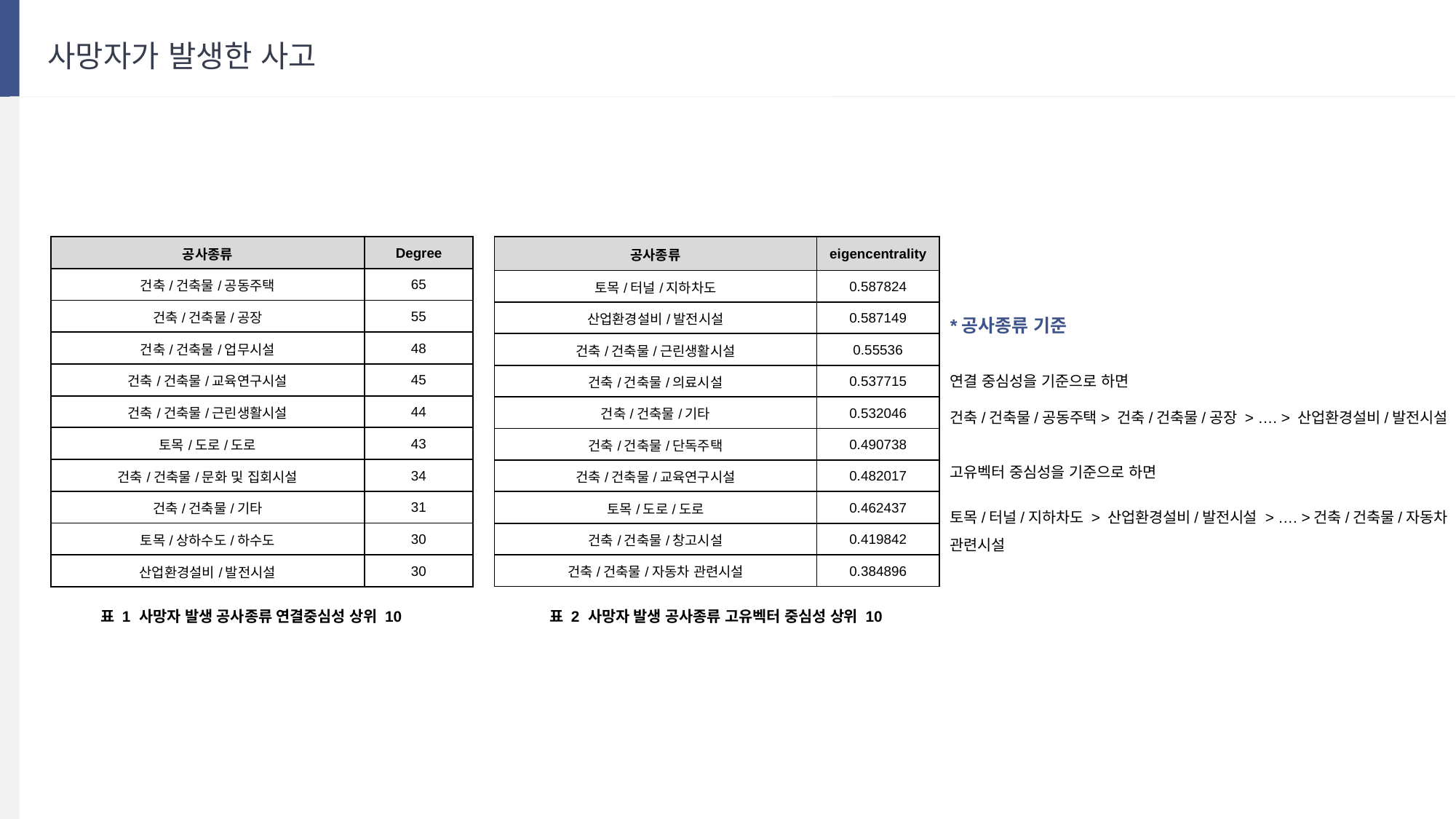

사망자가 발생한 사고
| 공사종류 | Degree |
| --- | --- |
| 건축/건축물/공동주택 | 65 |
| 건축/건축물/공장 | 55 |
| 건축/건축물/업무시설 | 48 |
| 건축/건축물/교육연구시설 | 45 |
| 건축/건축물/근린생활시설 | 44 |
| 토목/도로/도로 | 43 |
| 건축/건축물/문화 및 집회시설 | 34 |
| 건축/건축물/기타 | 31 |
| 토목/상하수도/하수도 | 30 |
| 산업환경설비/발전시설 | 30 |
| 공사종류 | eigencentrality |
| --- | --- |
| 토목/터널/지하차도 | 0.587824 |
| 산업환경설비/발전시설 | 0.587149 |
| 건축/건축물/근린생활시설 | 0.55536 |
| 건축/건축물/의료시설 | 0.537715 |
| 건축/건축물/기타 | 0.532046 |
| 건축/건축물/단독주택 | 0.490738 |
| 건축/건축물/교육연구시설 | 0.482017 |
| 토목/도로/도로 | 0.462437 |
| 건축/건축물/창고시설 | 0.419842 |
| 건축/건축물/자동차 관련시설 | 0.384896 |
*공사종류 기준

연결 중심성을 기준으로 하면

건축/건축물/공동주택> 건축/건축물/공장 > …. > 산업환경설비/발전시설

고유벡터 중심성을 기준으로 하면

토목/터널/지하차도 > 산업환경설비/발전시설 > …. >건축/건축물/자동차 관련시설
표 1 사망자 발생 공사종류 연결중심성 상위 10
표 2 사망자 발생 공사종류 고유벡터 중심성 상위 10